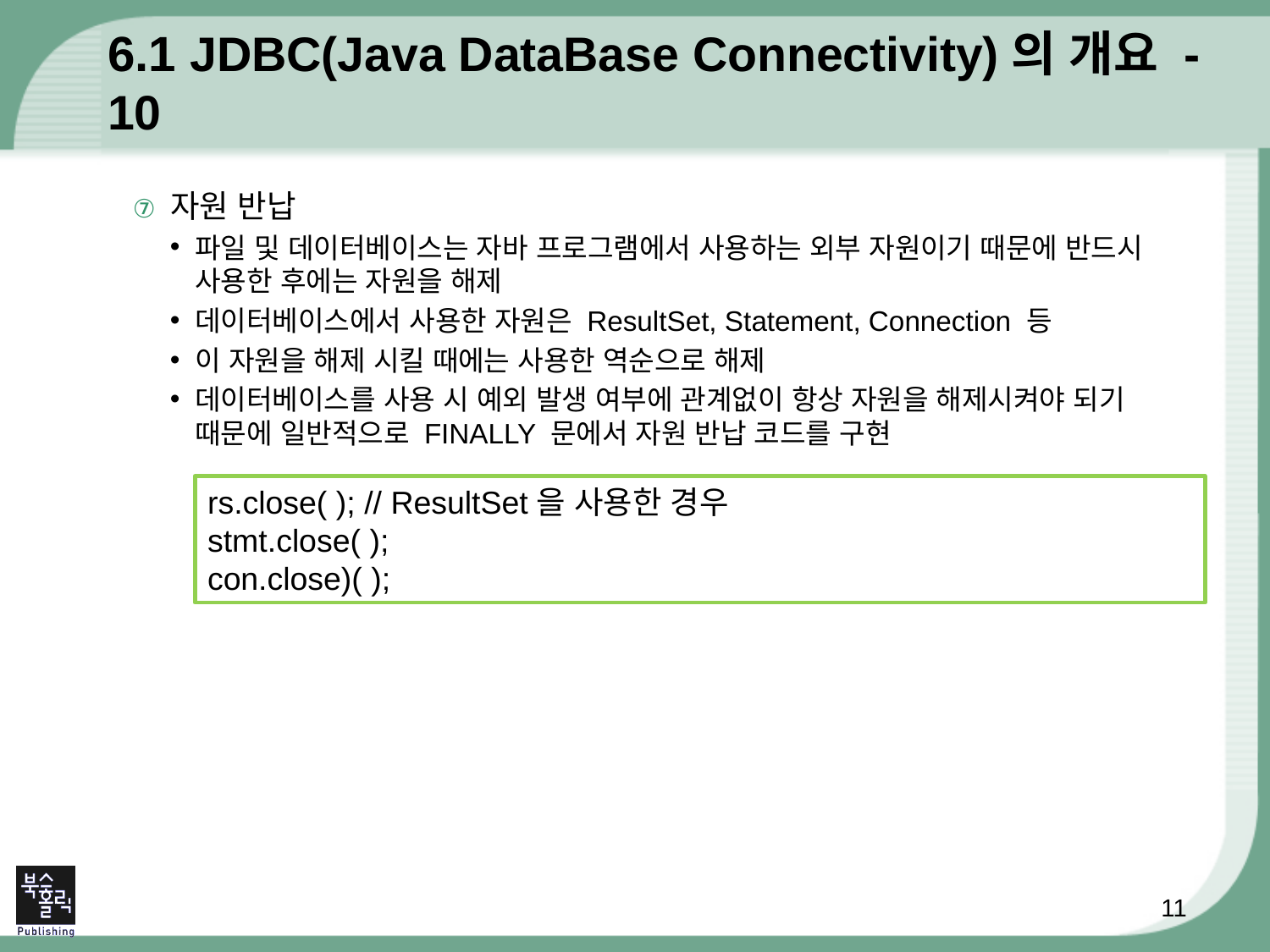

# 6.1 JDBC(Java DataBase Connectivity)의 개요 - 10
자원 반납
파일 및 데이터베이스는 자바 프로그램에서 사용하는 외부 자원이기 때문에 반드시 사용한 후에는 자원을 해제
데이터베이스에서 사용한 자원은 ResultSet, Statement, Connection 등
이 자원을 해제 시킬 때에는 사용한 역순으로 해제
데이터베이스를 사용 시 예외 발생 여부에 관계없이 항상 자원을 해제시켜야 되기 때문에 일반적으로 FINALLY 문에서 자원 반납 코드를 구현
rs.close( ); // ResultSet을 사용한 경우
stmt.close( );
con.close)( );
11